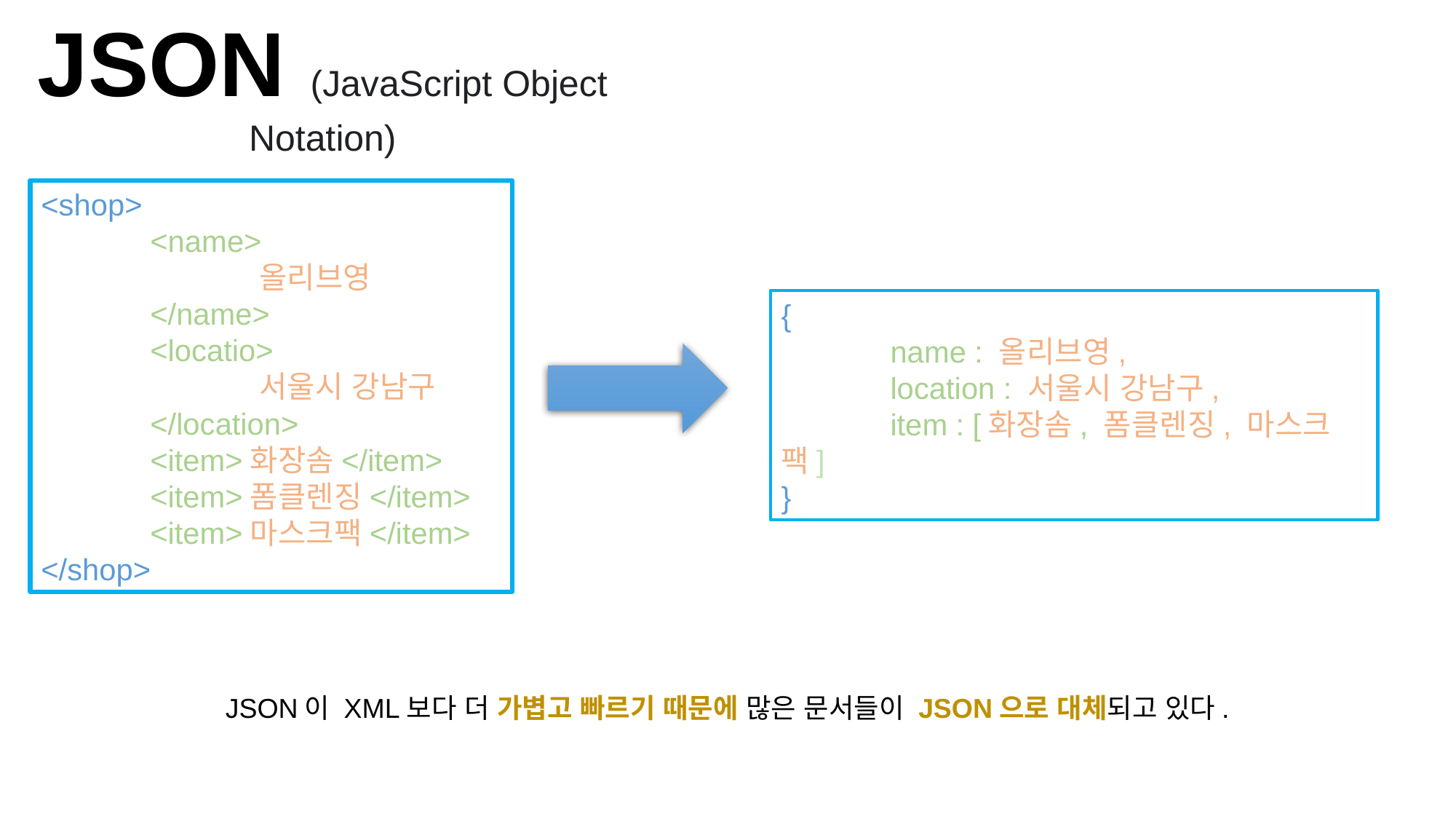

JSON (JavaScript Object Notation)
<shop>
	<name>
		올리브영
	</name>
	<locatio>
		서울시 강남구
	</location>
	<item>화장솜</item>
	<item>폼클렌징</item>
	<item>마스크팩</item>
</shop>
{
	name : 올리브영,
	location : 서울시 강남구,
	item : [화장솜, 폼클렌징, 마스크팩]
}

JSON이 XML보다 더 가볍고 빠르기 때문에 많은 문서들이 JSON으로 대체되고 있다.